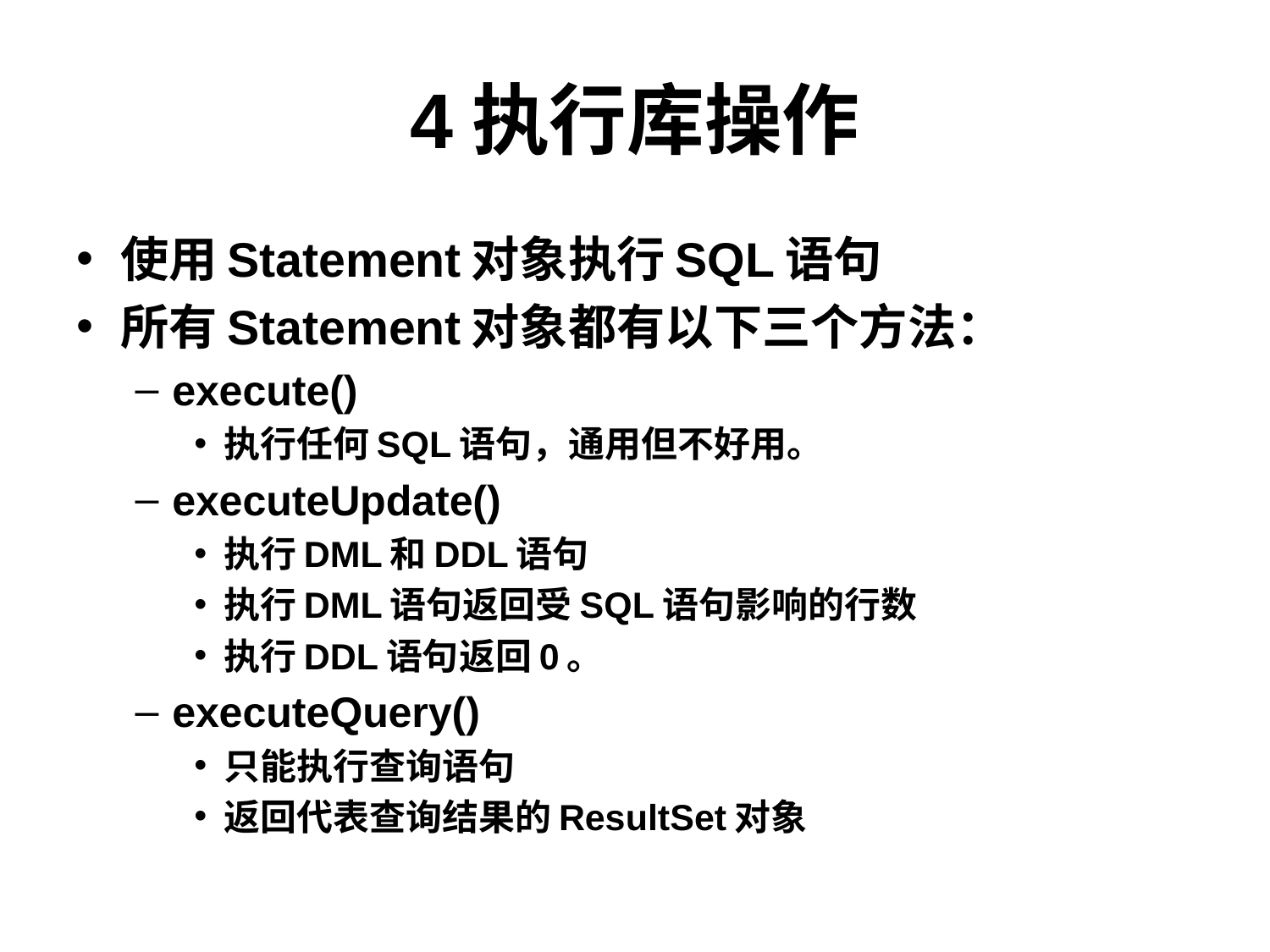

# 4执行库操作
使用Statement对象执行SQL语句
所有Statement对象都有以下三个方法：
execute()
执行任何SQL语句，通用但不好用。
executeUpdate()
执行DML和DDL语句
执行DML语句返回受SQL语句影响的行数
执行DDL语句返回0。
executeQuery()
只能执行查询语句
返回代表查询结果的ResultSet对象